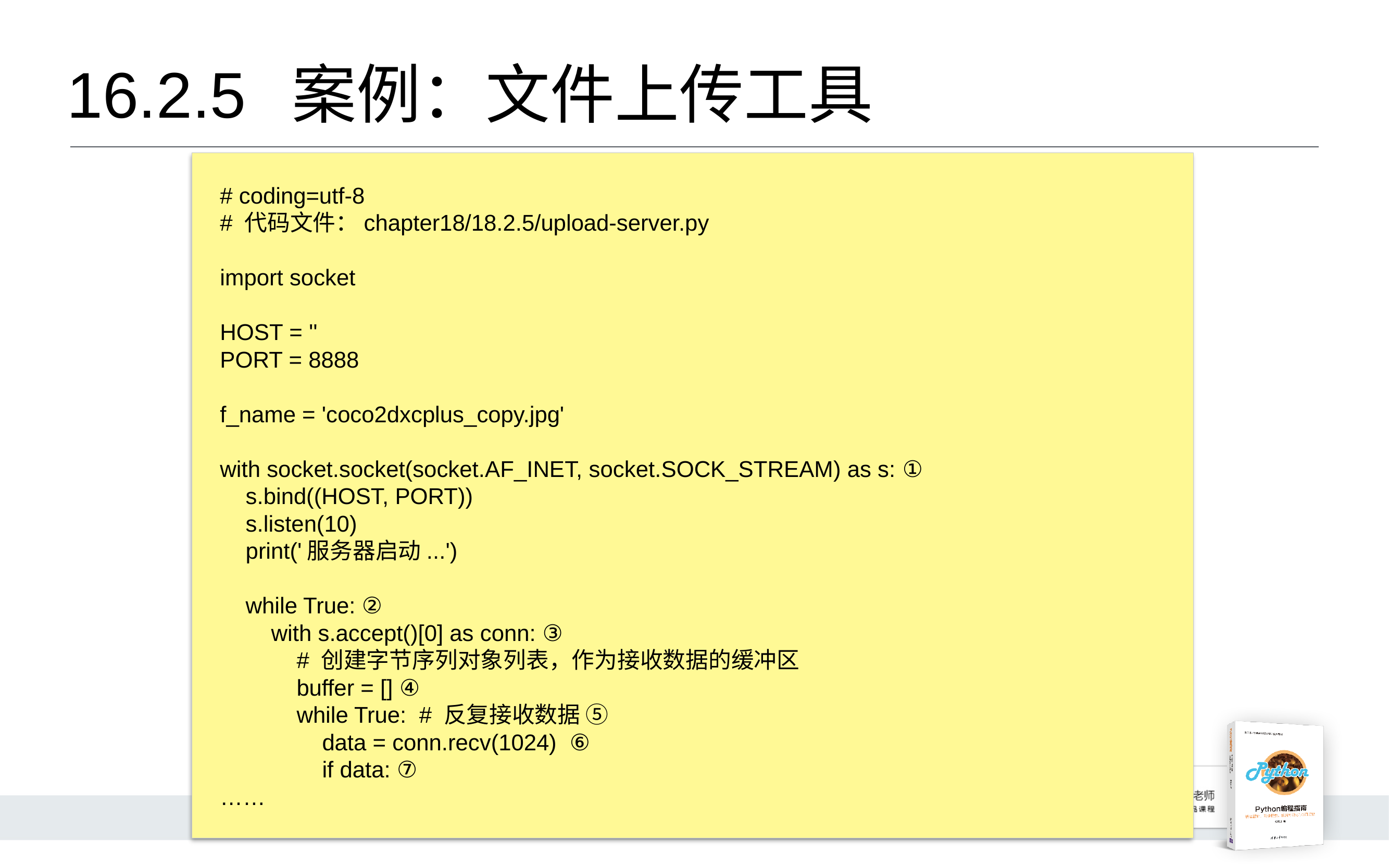

# 16.2.5 	案例：文件上传工具
# coding=utf-8
# 代码文件：chapter18/18.2.5/upload-server.py

import socket

HOST = ''
PORT = 8888

f_name = 'coco2dxcplus_copy.jpg'

with socket.socket(socket.AF_INET, socket.SOCK_STREAM) as s: ①
    s.bind((HOST, PORT))
    s.listen(10)
    print('服务器启动...')

    while True: ②
        with s.accept()[0] as conn: ③
            # 创建字节序列对象列表，作为接收数据的缓冲区
            buffer = [] ④
            while True:  # 反复接收数据 ⑤
                data = conn.recv(1024)  ⑥
                if data: ⑦
……